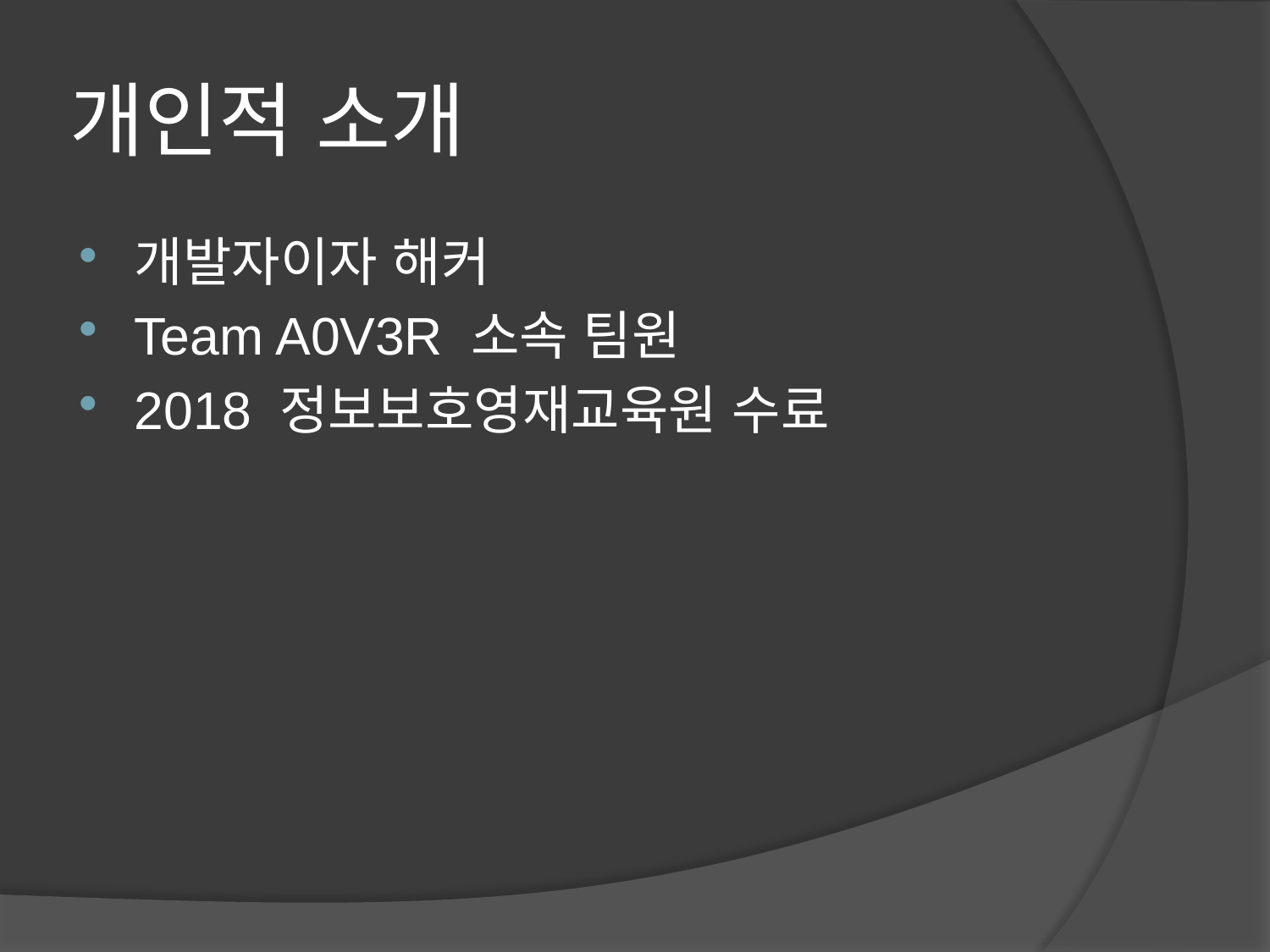

# 개인적 소개
개발자이자 해커
Team A0V3R 소속 팀원
2018 정보보호영재교육원 수료